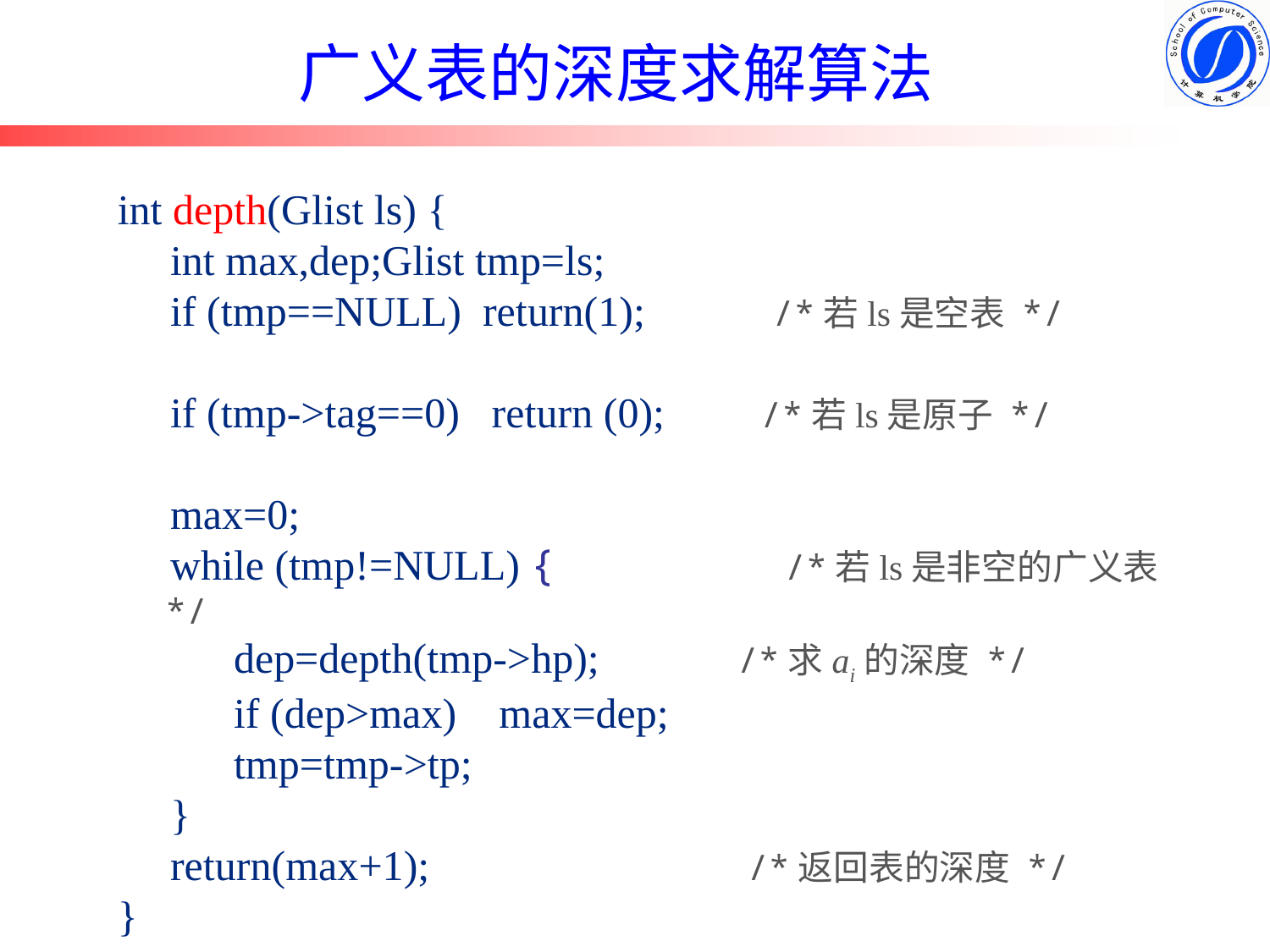

# 广义表的深度求解算法
int depth(Glist ls) {
     int max,dep;Glist tmp=ls;
     if (tmp==NULL)  return(1);            /*若ls是空表 */

     if (tmp->tag==0)   return (0);         /*若ls是原子 */

     max=0;
     while (tmp!=NULL) {         /*若ls是非空的广义表 */
           dep=depth(tmp->hp);             /*求ai的深度 */
           if (dep>max)    max=dep;
           tmp=tmp->tp;
     }
     return(max+1);                              /*返回表的深度 */
}